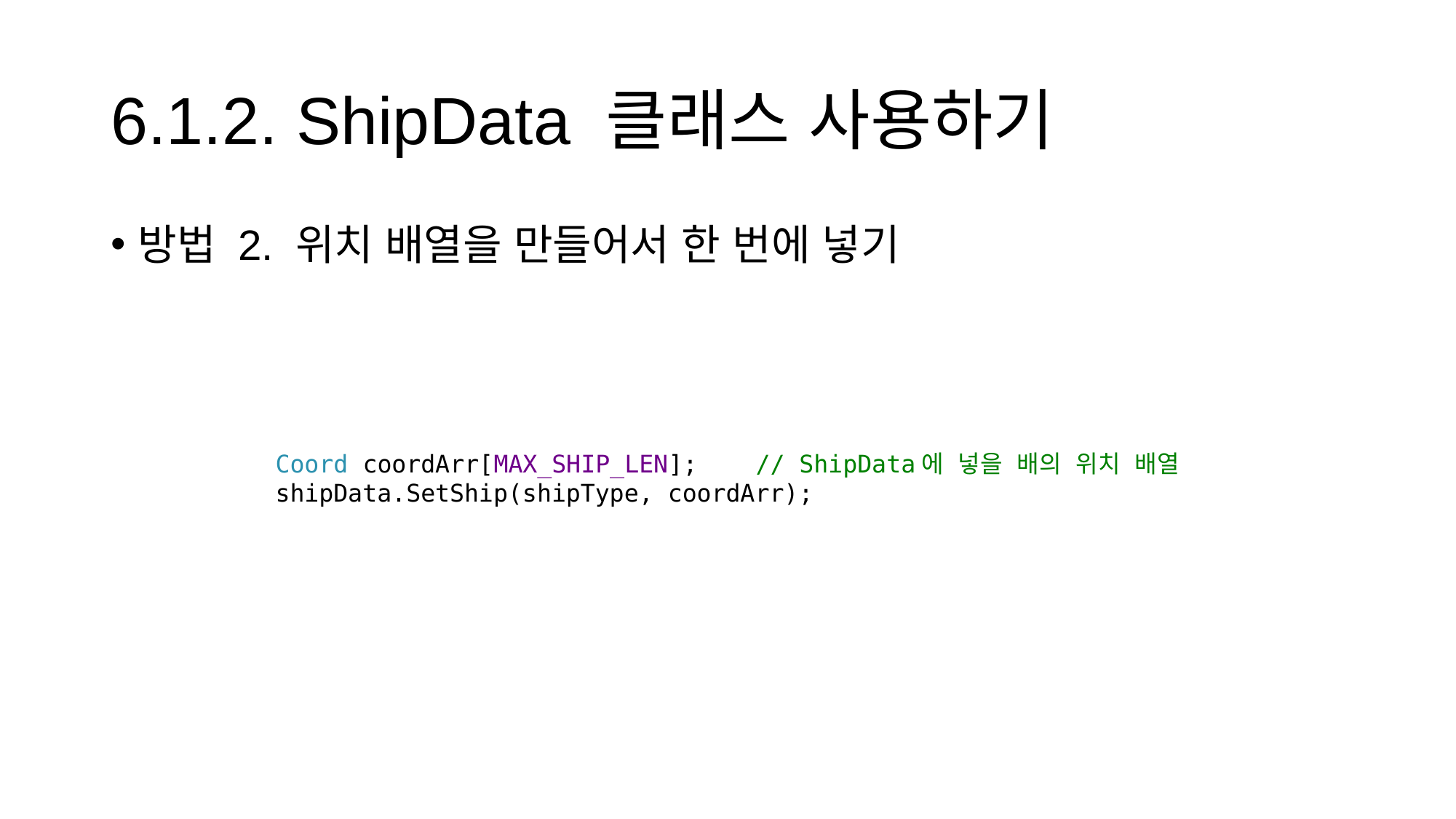

# 6.1.2. ShipData 클래스 사용하기
방법 2. 위치 배열을 만들어서 한 번에 넣기
Coord coordArr[MAX_SHIP_LEN];    // ShipData에 넣을 배의 위치 배열
shipData.SetShip(shipType, coordArr);